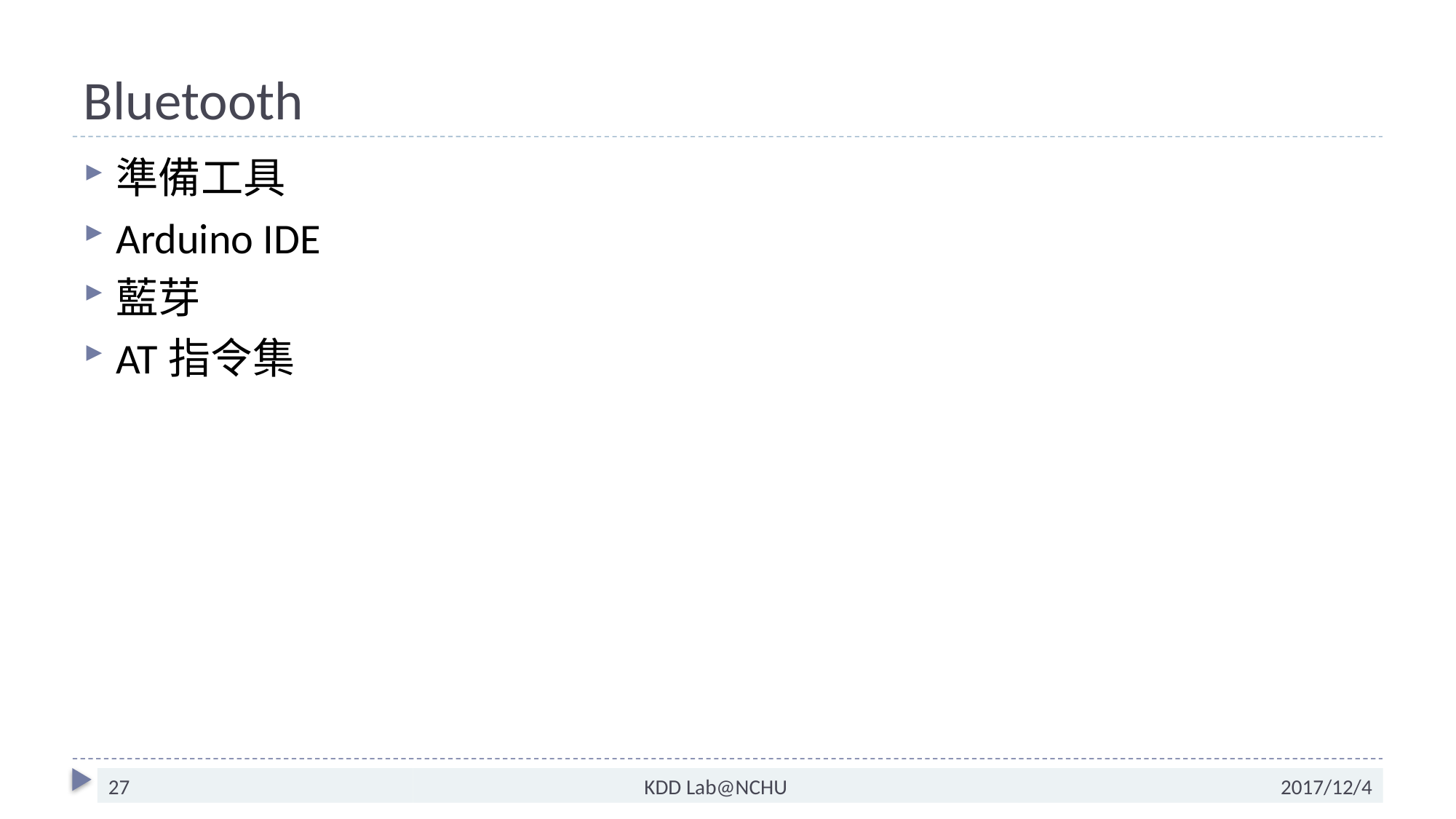

# Bluetooth
準備工具
Arduino IDE
藍芽
AT指令集
27
KDD Lab@NCHU
2017/12/4